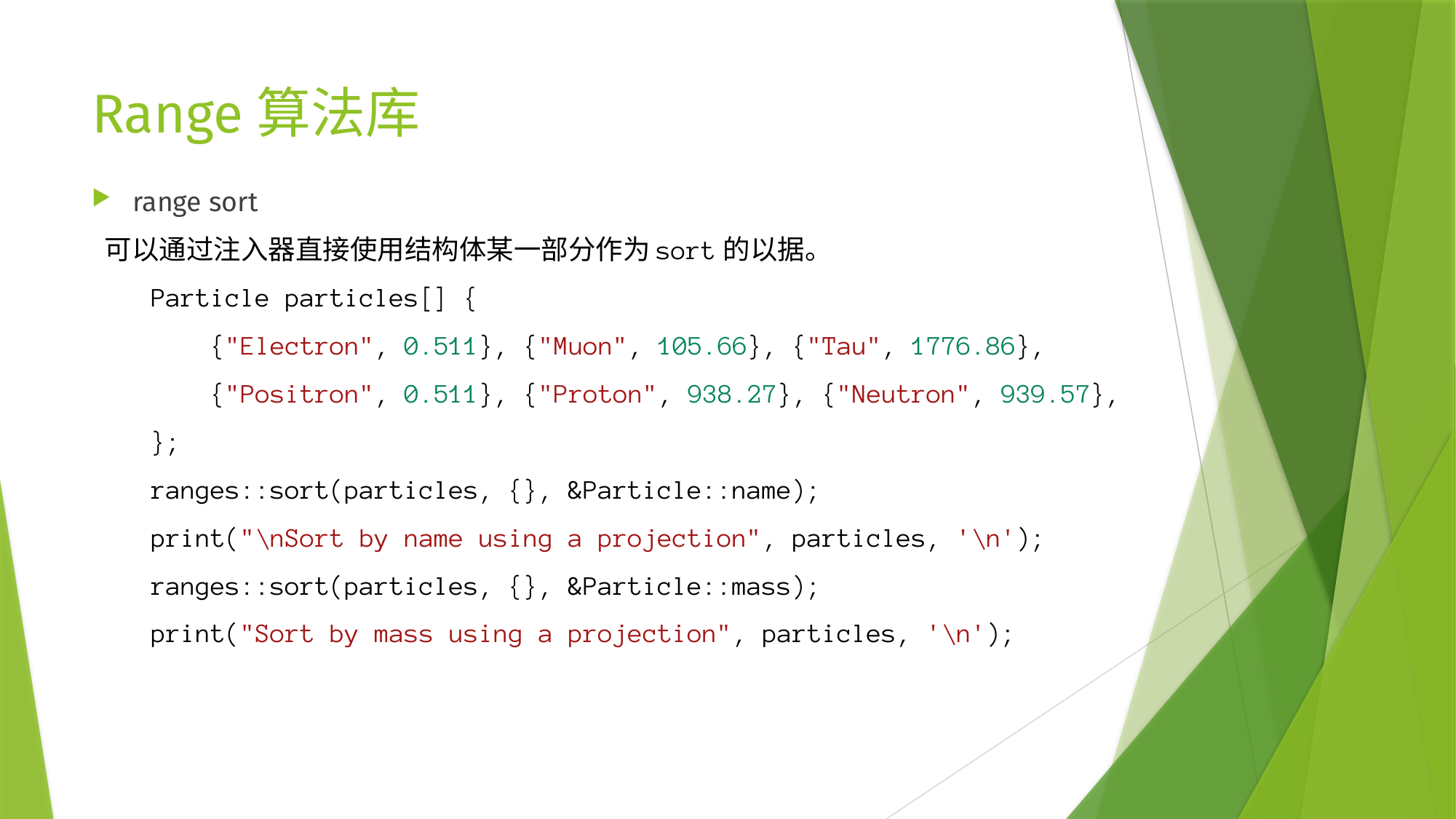

# Range算法库
range sort
 可以通过注入器直接使用结构体某一部分作为sort的以据。
    Particle particles[] {
        {"Electron", 0.511}, {"Muon", 105.66}, {"Tau", 1776.86},
        {"Positron", 0.511}, {"Proton", 938.27}, {"Neutron", 939.57},
    };
    ranges::sort(particles, {}, &Particle::name);
    print("\nSort by name using a projection", particles, '\n');
    ranges::sort(particles, {}, &Particle::mass);
    print("Sort by mass using a projection", particles, '\n');